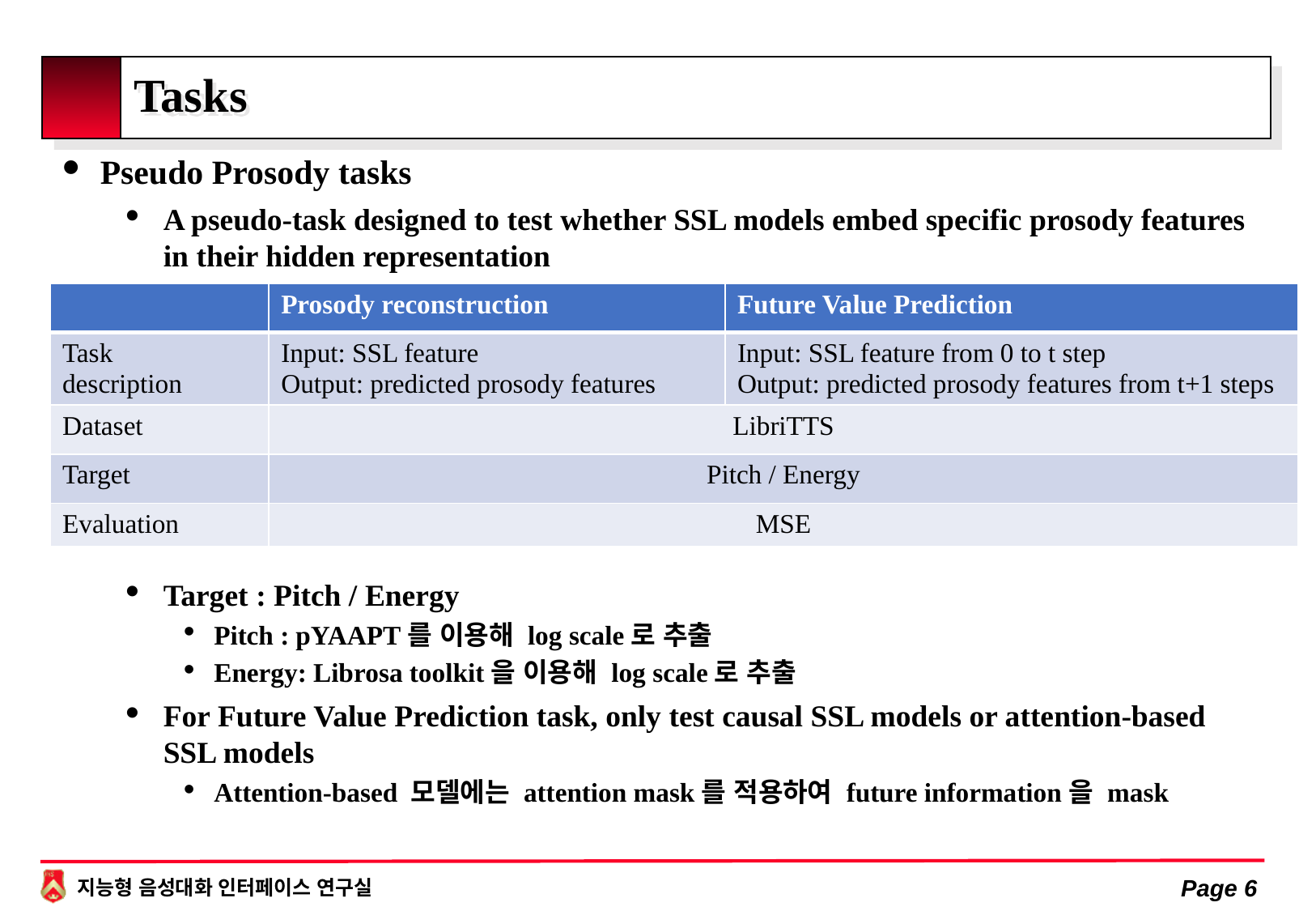

# Tasks
Pseudo Prosody tasks
A pseudo-task designed to test whether SSL models embed specific prosody features  in their hidden representation

Target : Pitch / Energy
Pitch : pYAAPT를 이용해 log scale로 추출
Energy: Librosa toolkit을 이용해 log scale로 추출
For Future Value Prediction task, only test causal SSL models or attention-based     SSL models
Attention-based 모델에는 attention mask를 적용하여 future information을 mask
|  | Prosody reconstruction | Future Value Prediction |
| --- | --- | --- |
| Task description | Input: SSL feature Output: predicted prosody features | Input: SSL feature from 0 to t step Output: predicted prosody features from t+1 steps |
| Dataset | LibriTTS |  |
| Target | Pitch / Energy |  |
| Evaluation | MSE |  |
Page 6